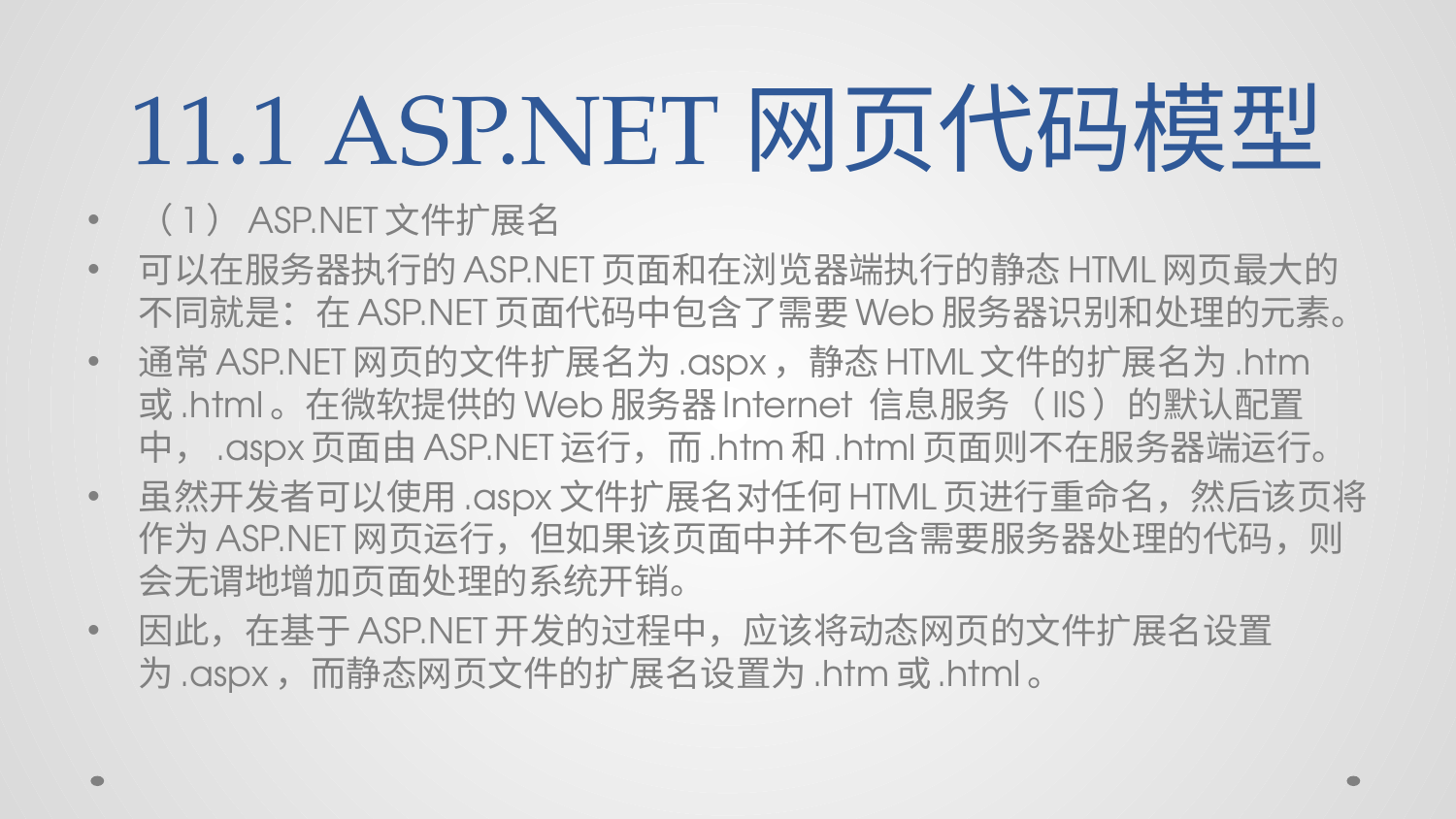

# 11.1 ASP.NET网页代码模型
（1）ASP.NET文件扩展名
可以在服务器执行的ASP.NET页面和在浏览器端执行的静态HTML网页最大的不同就是：在ASP.NET页面代码中包含了需要Web服务器识别和处理的元素。
通常ASP.NET网页的文件扩展名为.aspx，静态HTML文件的扩展名为.htm或.html。在微软提供的Web服务器Internet 信息服务（IIS）的默认配置中，.aspx页面由ASP.NET运行，而.htm和.html页面则不在服务器端运行。
虽然开发者可以使用.aspx文件扩展名对任何HTML页进行重命名，然后该页将作为ASP.NET网页运行，但如果该页面中并不包含需要服务器处理的代码，则会无谓地增加页面处理的系统开销。
因此，在基于ASP.NET开发的过程中，应该将动态网页的文件扩展名设置为.aspx，而静态网页文件的扩展名设置为.htm或.html。